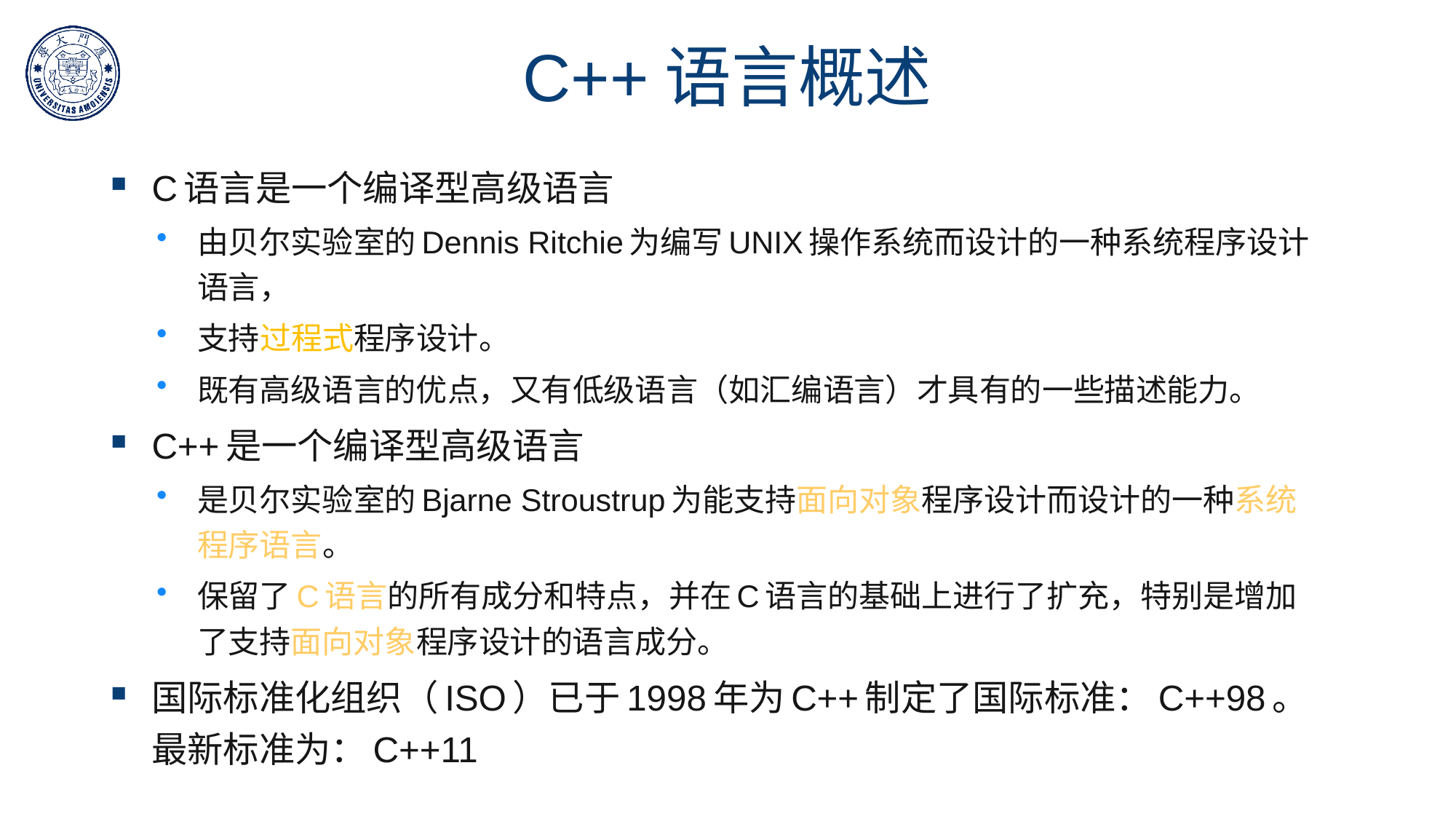

# C++语言概述
C语言是一个编译型高级语言
由贝尔实验室的Dennis Ritchie为编写UNIX操作系统而设计的一种系统程序设计语言，
支持过程式程序设计。
既有高级语言的优点，又有低级语言（如汇编语言）才具有的一些描述能力。
C++是一个编译型高级语言
是贝尔实验室的Bjarne Stroustrup为能支持面向对象程序设计而设计的一种系统程序语言。
保留了C语言的所有成分和特点，并在C语言的基础上进行了扩充，特别是增加了支持面向对象程序设计的语言成分。
国际标准化组织（ISO）已于1998年为C++制定了国际标准：C++98。最新标准为：C++11
49